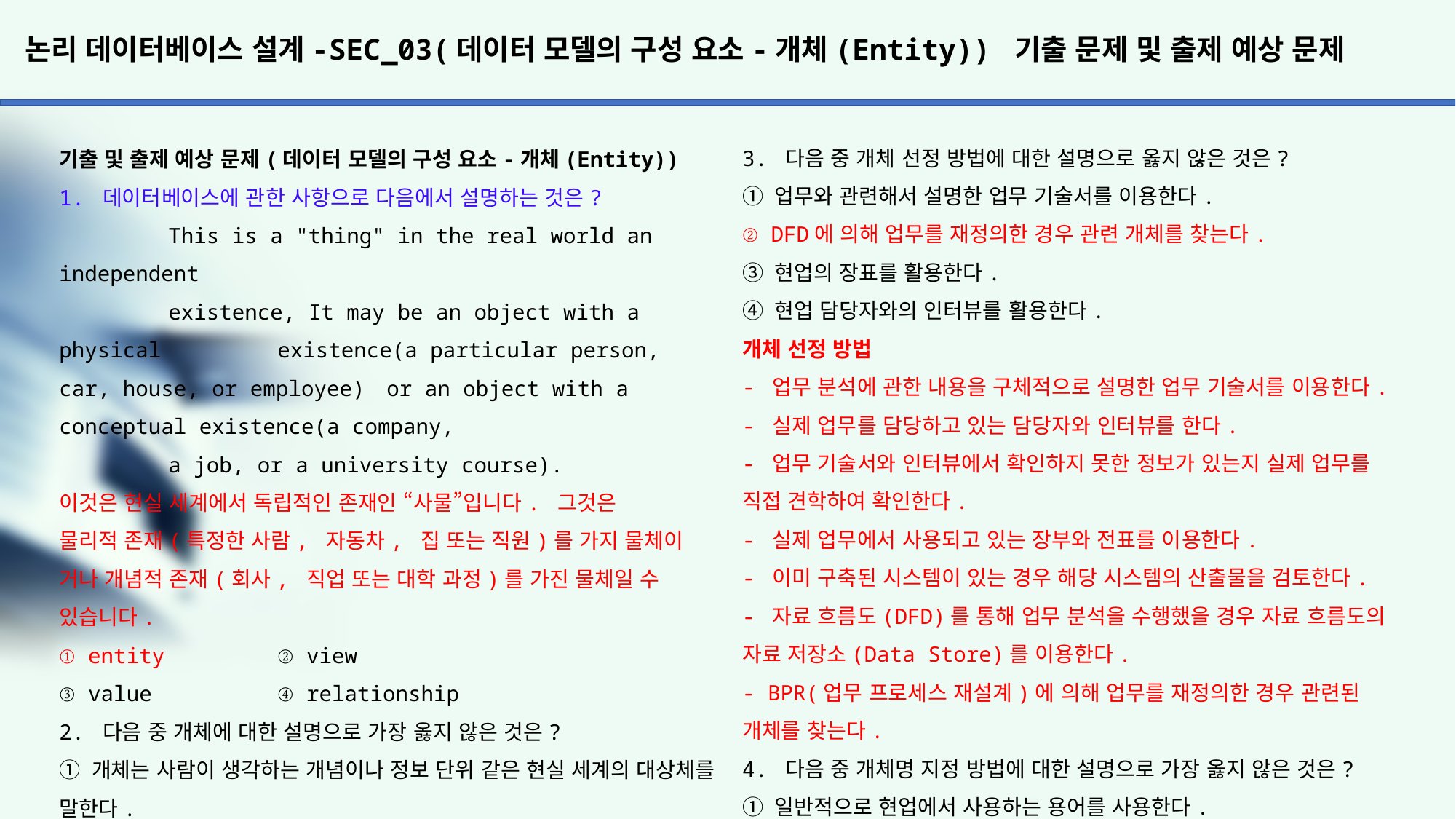

# 논리 데이터베이스 설계-SEC_03(데이터 모델의 구성 요소-개체(Entity)) 기출 문제 및 출제 예상 문제
3. 다음 중 개체 선정 방법에 대한 설명으로 옳지 않은 것은?
① 업무와 관련해서 설명한 업무 기술서를 이용한다.
② DFD에 의해 업무를 재정의한 경우 관련 개체를 찾는다.
③ 현업의 장표를 활용한다.
④ 현업 담당자와의 인터뷰를 활용한다.
개체 선정 방법
- 업무 분석에 관한 내용을 구체적으로 설명한 업무 기술서를 이용한다.
- 실제 업무를 담당하고 있는 담당자와 인터뷰를 한다.
- 업무 기술서와 인터뷰에서 확인하지 못한 정보가 있는지 실제 업무를
직접 견학하여 확인한다.
- 실제 업무에서 사용되고 있는 장부와 전표를 이용한다.
- 이미 구축된 시스템이 있는 경우 해당 시스템의 산출물을 검토한다.
- 자료 흐름도(DFD)를 통해 업무 분석을 수행했을 경우 자료 흐름도의
자료 저장소(Data Store)를 이용한다.
- BPR(업무 프로세스 재설계)에 의해 업무를 재정의한 경우 관련된
개체를 찾는다.
4. 다음 중 개체명 지정 방법에 대한 설명으로 가장 옳지 않은 것은?
① 일반적으로 현업에서 사용하는 용어를 사용한다.
② 모든 개체명은 유일해야 한다.
③ 가능하면 약어를 사용한다.
④ 가능하면 단수 명사를 사용한다.
개체명 지정 방법
- 일반적으로 해당 업무에서 사용하는 용어로 지정한다.
- 약어 사용은 되도록 제한한다.
- 가능하면 단수 명사를 사용한다.
- 모든 개체명은 유일해야 한다.
- 가능하면 개체가 생성되는 의미에 따라 이름을 부여한다.
예) 교수, 고객, 주문, 도시 등등
기출 및 출제 예상 문제(데이터 모델의 구성 요소-개체(Entity))
1. 데이터베이스에 관한 사항으로 다음에서 설명하는 것은?
	This is a "thing" in the real world an independent
	existence, It may be an object with a physical 	existence(a particular person, car, house, or employee) 	or an object with a conceptual existence(a company,
	a job, or a university course).
이것은 현실 세계에서 독립적인 존재인 “사물”입니다. 그것은
물리적 존재(특정한 사람, 자동차, 집 또는 직원)를 가지 물체이
거나 개념적 존재(회사, 직업 또는 대학 과정)를 가진 물체일 수
있습니다.
① entity		② view
③ value		④ relationship
2. 다음 중 개체에 대한 설명으로 가장 옳지 않은 것은?
① 개체는 사람이 생각하는 개념이나 정보 단위 같은 현실 세계의 대상체를 말한다.
② 개체는 유일한 식별자에 의해 식별이 가능해야 한다.
③ 개체는 다른 개체와 하나 이상의 관계(Relationship)가
있어야 한다.
④ 개체에는 속성이 포함되어 있지 않아도 된다.
개체(Entity)는 데이터베이스에 표현하려는 것으로, 사람이 생각하는 개념이나 정보 단위 같은 현실 세계의 대상체이다.
- 개체는 실세계에 독립적으로 존재하는 유형, 무형의 정보로써
서로 연관된 몇 개의 속성으로 구성된다.
- 파일 시스템의 레코드에 대응하는 것으로 어떤 정보를 제공하는
역할을 수행한다.
- 영속적으로 존재하는 개체의 집합이다.
- 독립적으로 존재하거나 그 자체로서도 구별이 가능하다.
- 유일한 식별자(Unique Identifier)에 의해 식별이 가능하다.
- 개체는 업무 프로세스에 의해 이용된다.
- 다른 개체와 하나 이상의 관계(Relationship)가 있다.